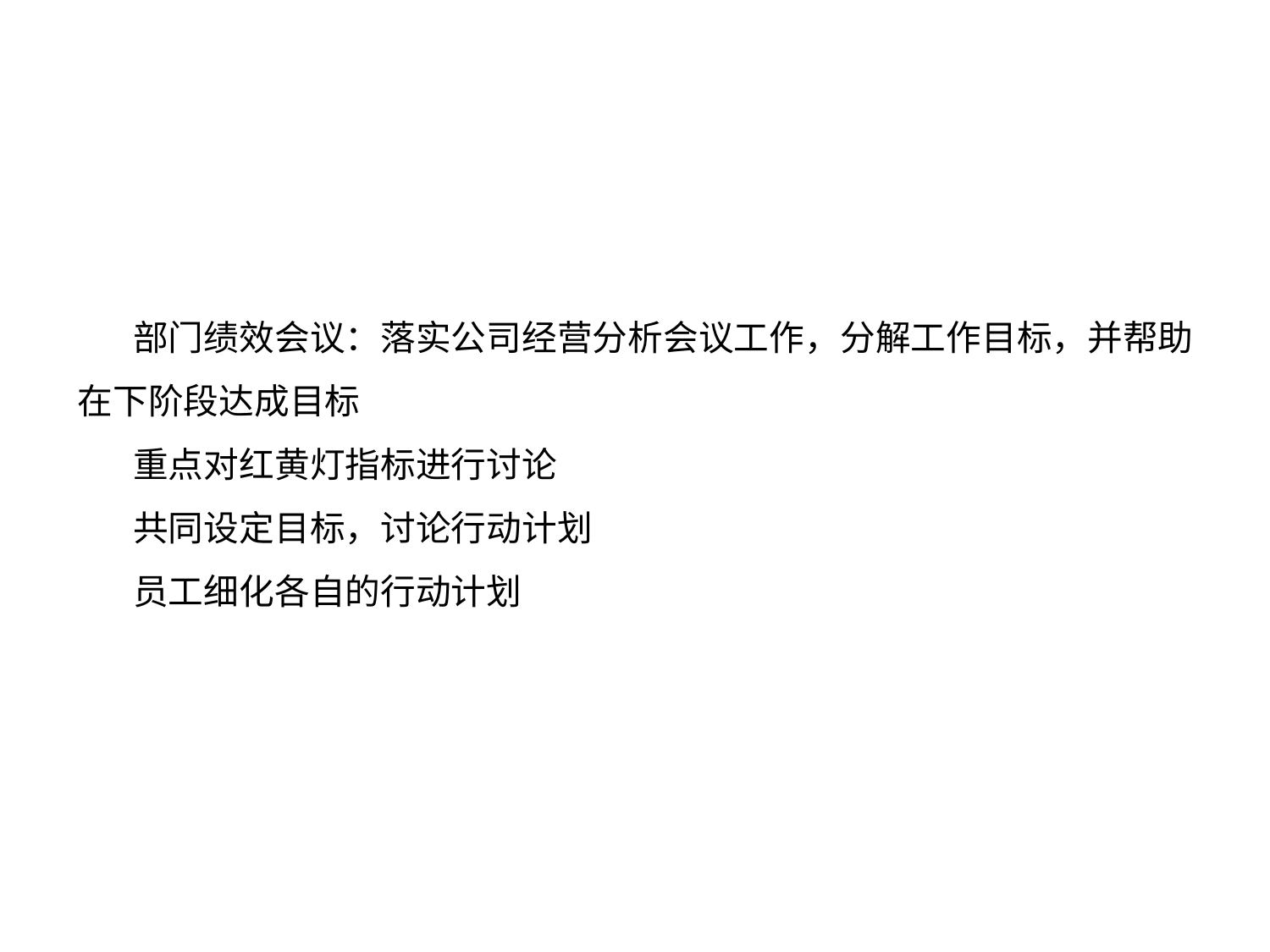

阶段性绩效监控（C）
部门绩效会议：落实公司经营分析会议工作，分解工作目标，并帮助在下阶段达成目标
重点对红黄灯指标进行讨论
共同设定目标，讨论行动计划
员工细化各自的行动计划